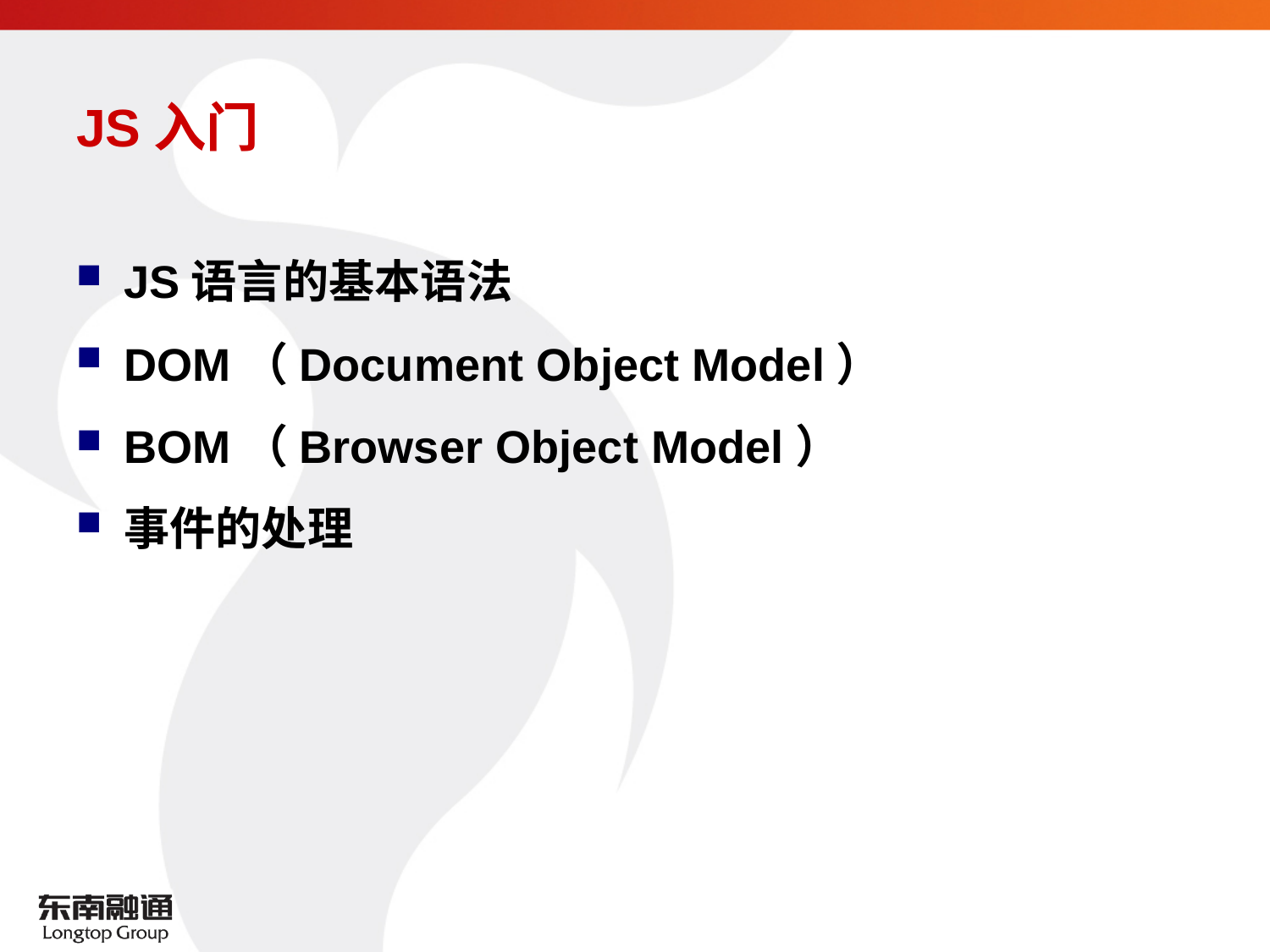

# JS入门
JS语言的基本语法
DOM（Document Object Model）
BOM（Browser Object Model）
事件的处理